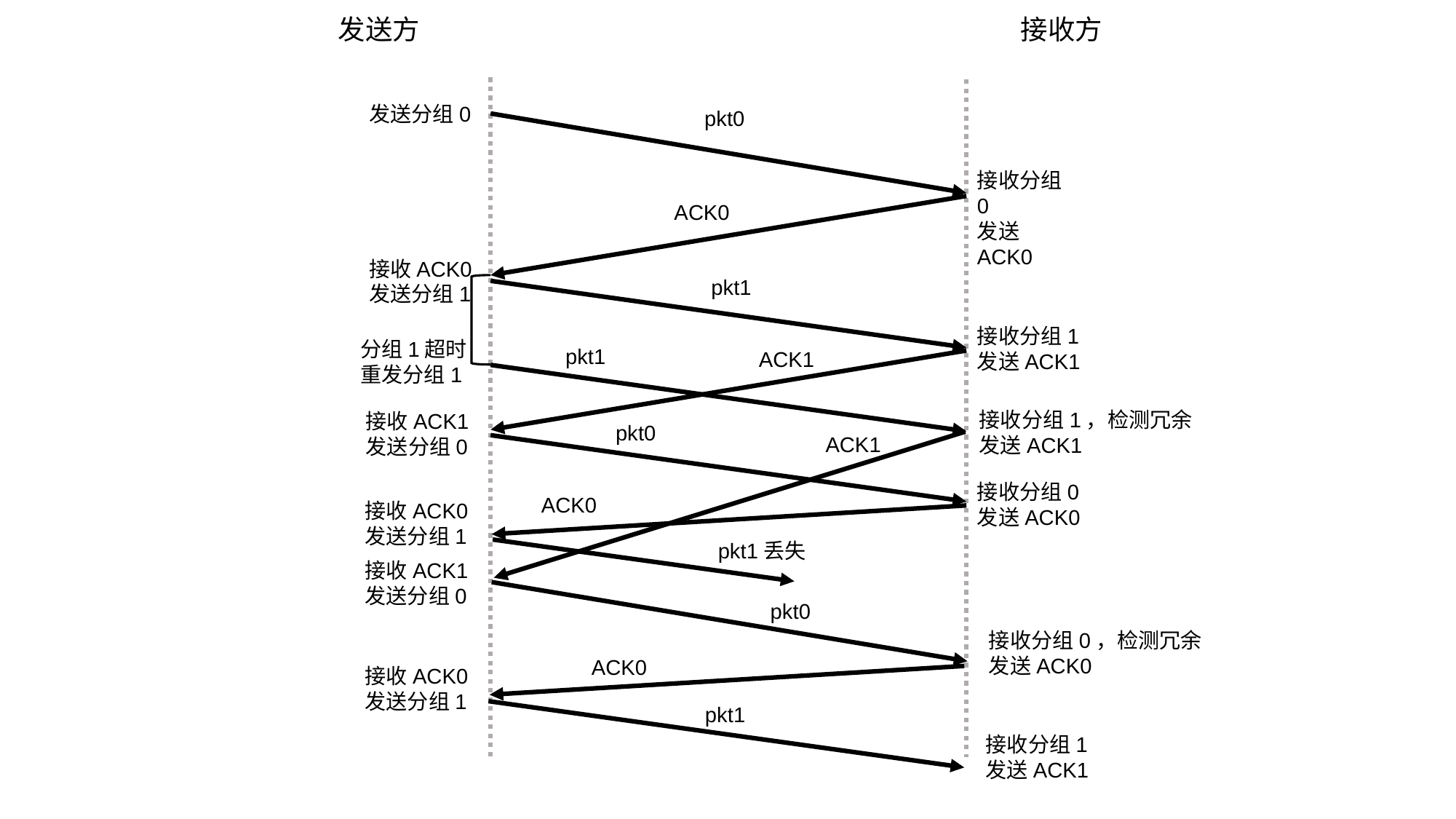

发送方
接收方
发送分组0
pkt0
接收分组0
发送ACK0
ACK0
接收ACK0
发送分组1
pkt1

接收分组1
发送ACK1
分组1超时
重发分组1
pkt1
ACK1
接收分组1，检测冗余
发送ACK1
接收ACK1
发送分组0
pkt0
ACK1
接收分组0
发送ACK0
ACK0
接收ACK0
发送分组1
pkt1丢失
接收ACK1
发送分组0
pkt0
接收分组0，检测冗余
发送ACK0
ACK0
接收ACK0
发送分组1
pkt1
接收分组1
发送ACK1